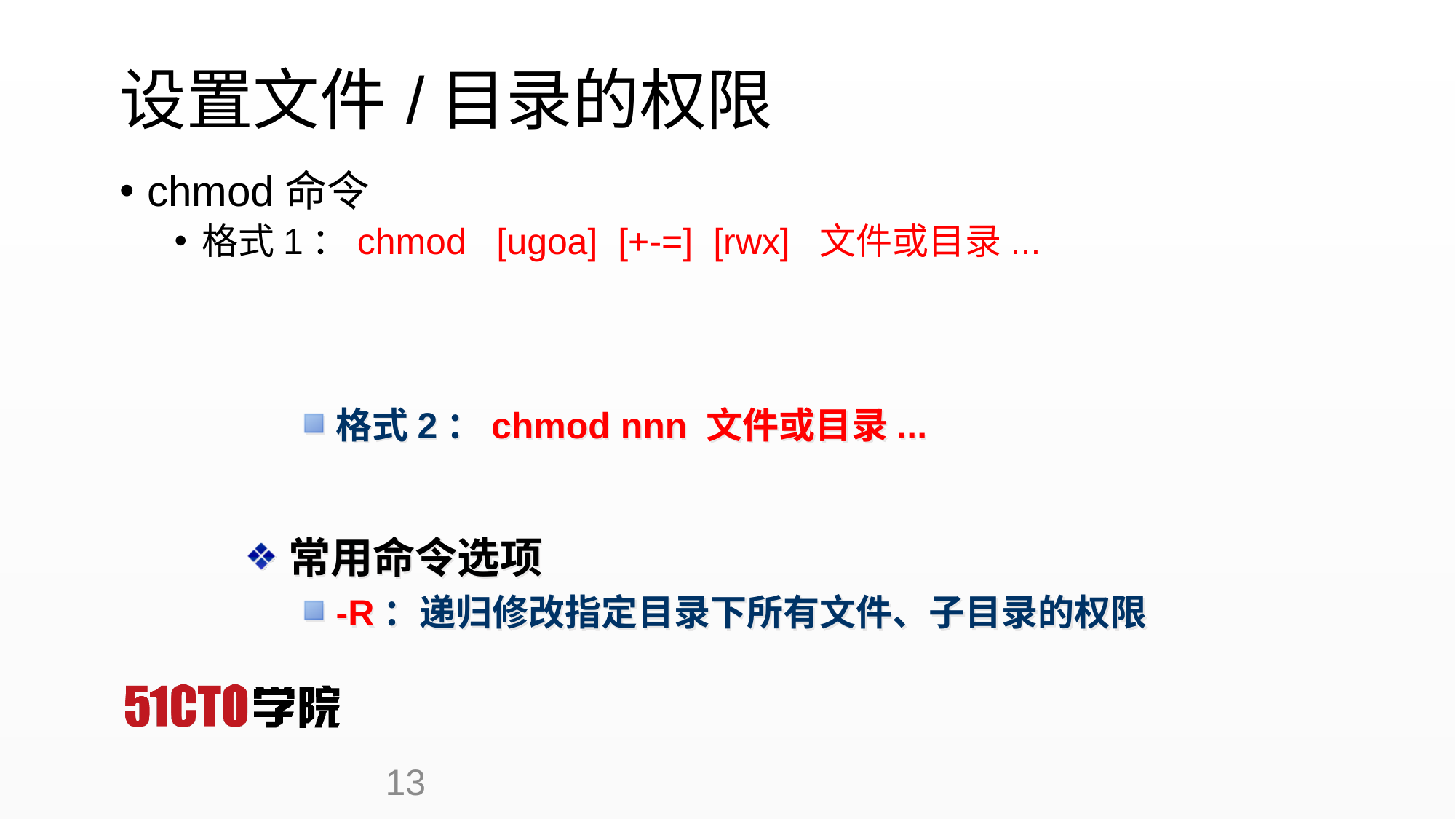

# 设置文件/目录的权限
chmod命令
格式1：chmod   [ugoa]  [+-=]  [rwx]  文件或目录...
格式2：chmod nnn 文件或目录...
常用命令选项
-R：递归修改指定目录下所有文件、子目录的权限
13